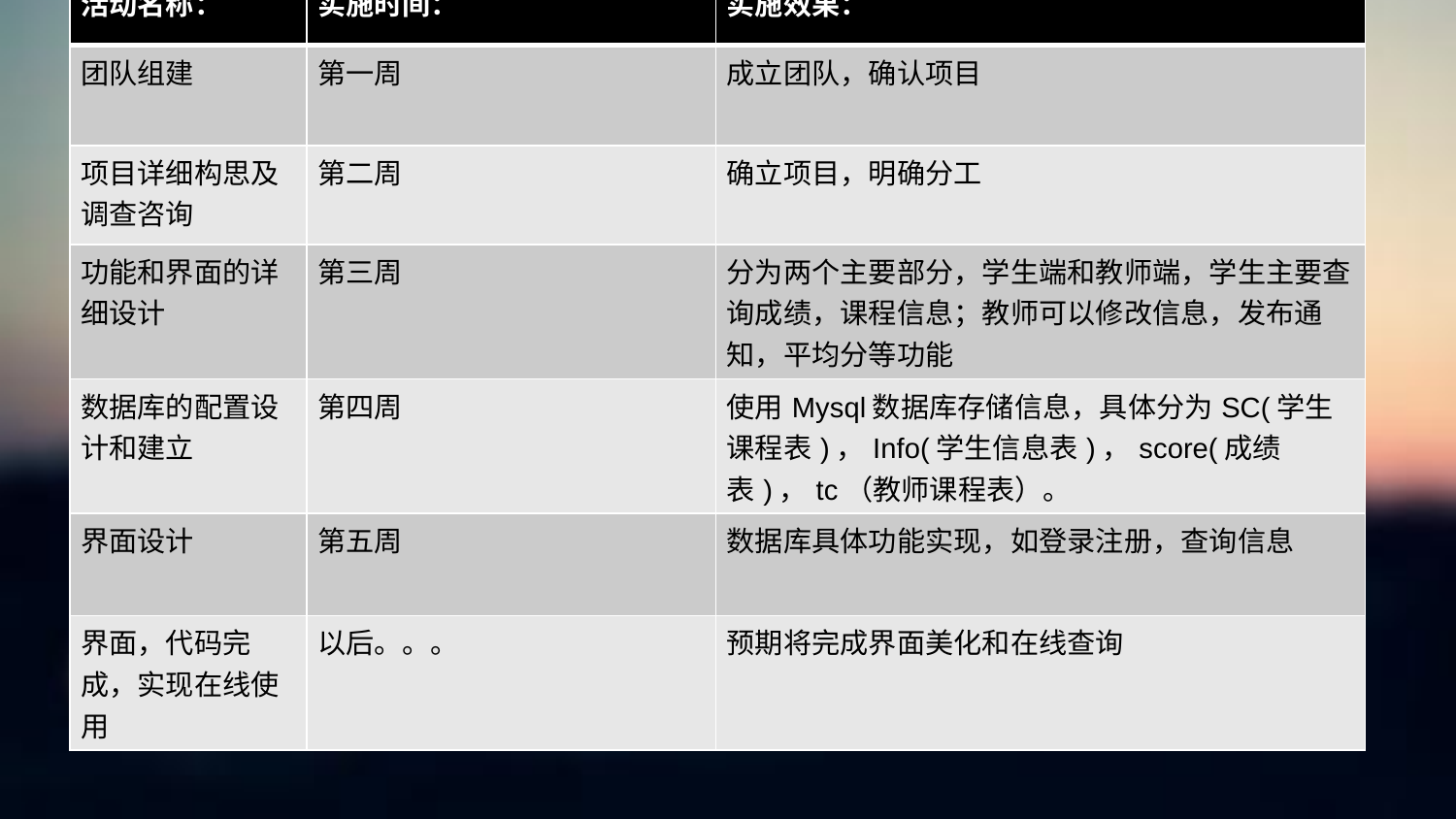

项目实施情况
| 活动名称： | 实施时间： | 实施效果： |
| --- | --- | --- |
| 团队组建 | 第一周 | 成立团队，确认项目 |
| 项目详细构思及调查咨询 | 第二周 | 确立项目，明确分工 |
| 功能和界面的详细设计 | 第三周 | 分为两个主要部分，学生端和教师端，学生主要查询成绩，课程信息；教师可以修改信息，发布通知，平均分等功能 |
| 数据库的配置设计和建立 | 第四周 | 使用Mysql数据库存储信息，具体分为SC(学生课程表)，Info(学生信息表)，score(成绩表)，tc（教师课程表）。 |
| 界面设计 | 第五周 | 数据库具体功能实现，如登录注册，查询信息 |
| 界面，代码完成，实现在线使用 | 以后。。。 | 预期将完成界面美化和在线查询 |